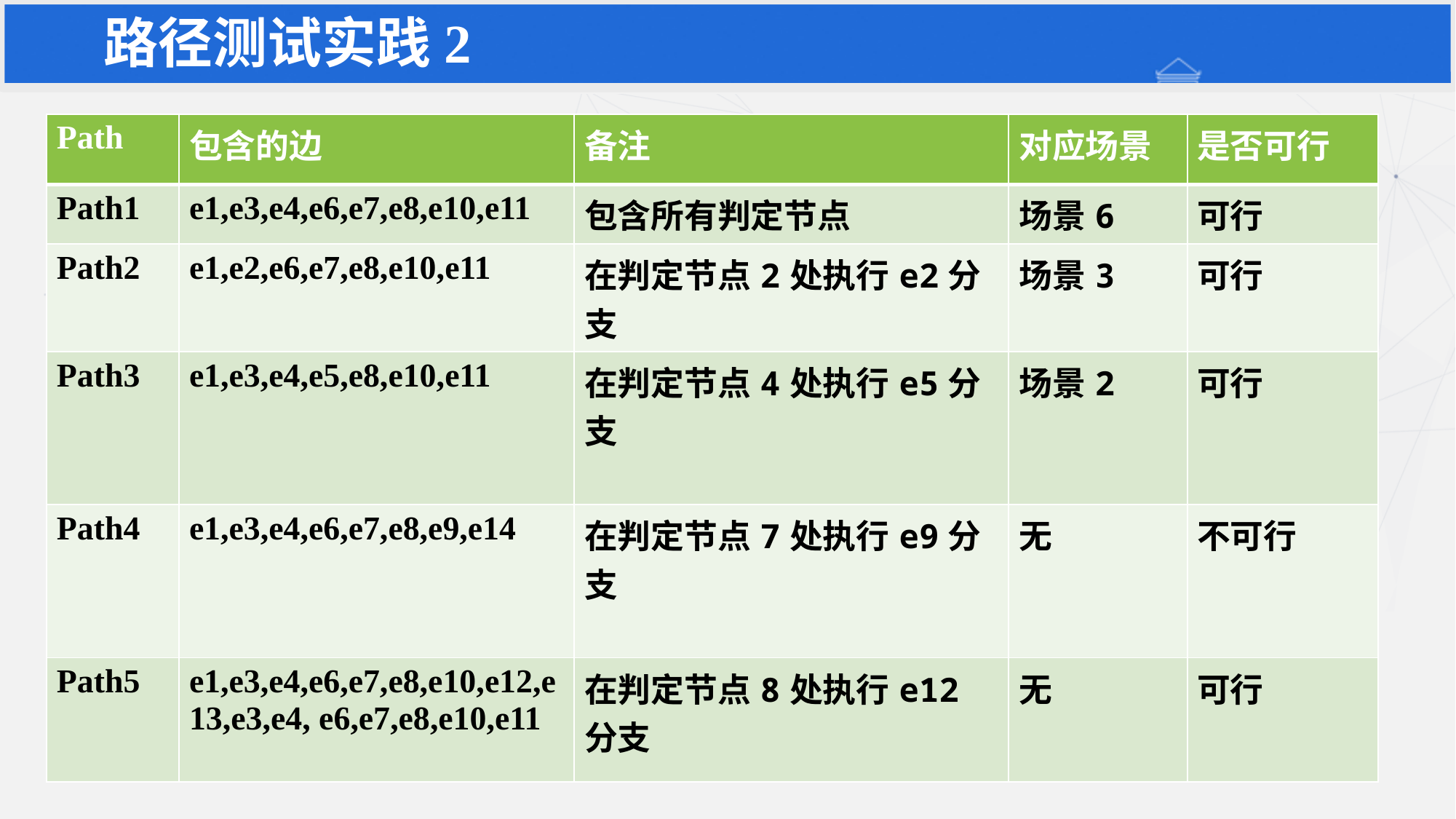

路径测试实践2
| Path | 包含的边 | 备注 | 对应场景 | 是否可行 |
| --- | --- | --- | --- | --- |
| Path1 | e1,e3,e4,e6,e7,e8,e10,e11 | 包含所有判定节点 | 场景6 | 可行 |
| Path2 | e1,e2,e6,e7,e8,e10,e11 | 在判定节点2处执行e2分支 | 场景3 | 可行 |
| Path3 | e1,e3,e4,e5,e8,e10,e11 | 在判定节点4处执行e5分支 | 场景2 | 可行 |
| Path4 | e1,e3,e4,e6,e7,e8,e9,e14 | 在判定节点7处执行e9分支 | 无 | 不可行 |
| Path5 | e1,e3,e4,e6,e7,e8,e10,e12,e13,e3,e4, e6,e7,e8,e10,e11 | 在判定节点8处执行e12分支 | 无 | 可行 |